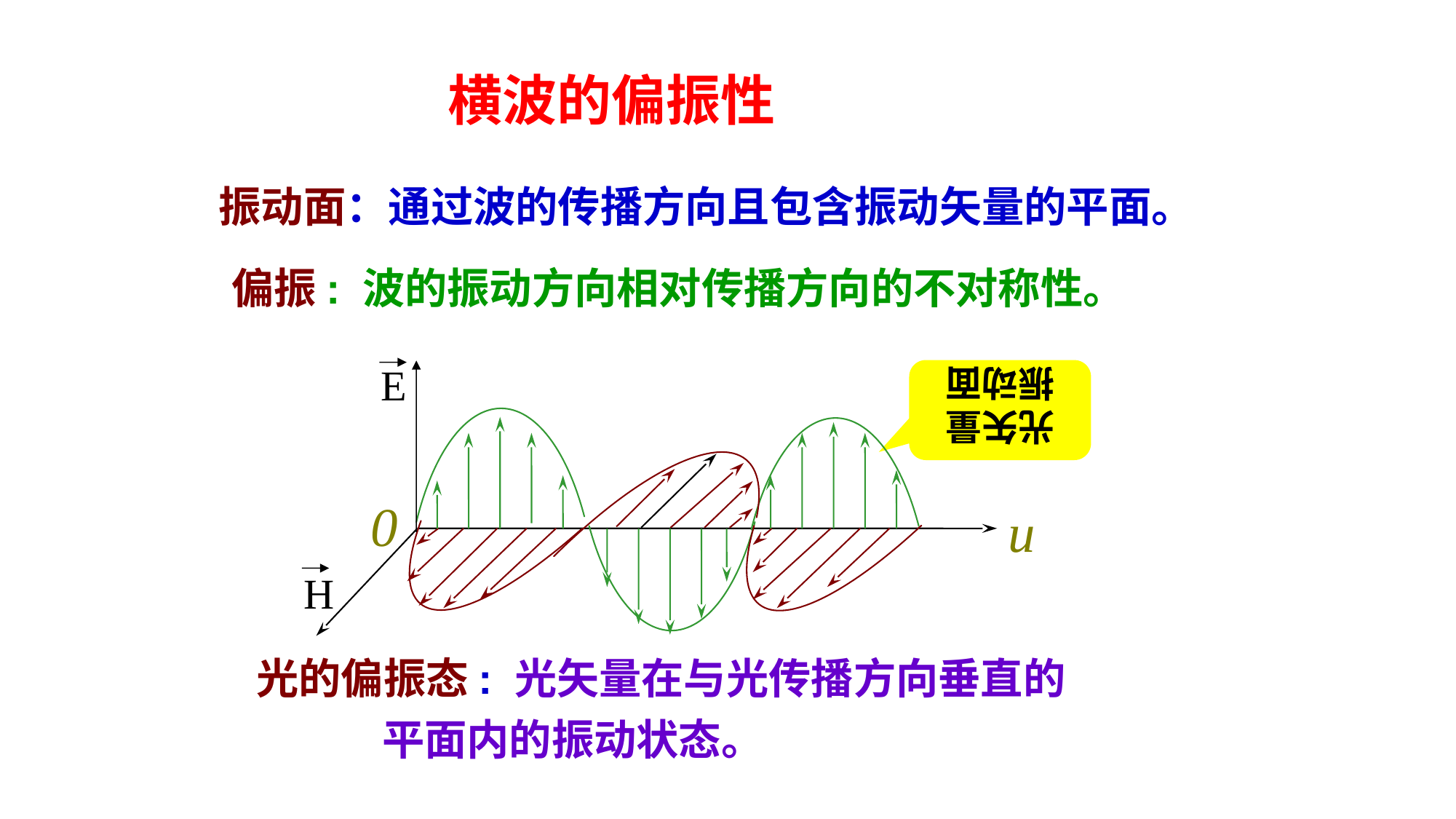

横波的偏振性
振动面：通过波的传播方向且包含振动矢量的平面。
偏振: 波的振动方向相对传播方向的不对称性。

光矢量
振动面

E

0
u

H

光的偏振态: 光矢量在与光传播方向垂直的
            平面内的振动状态。